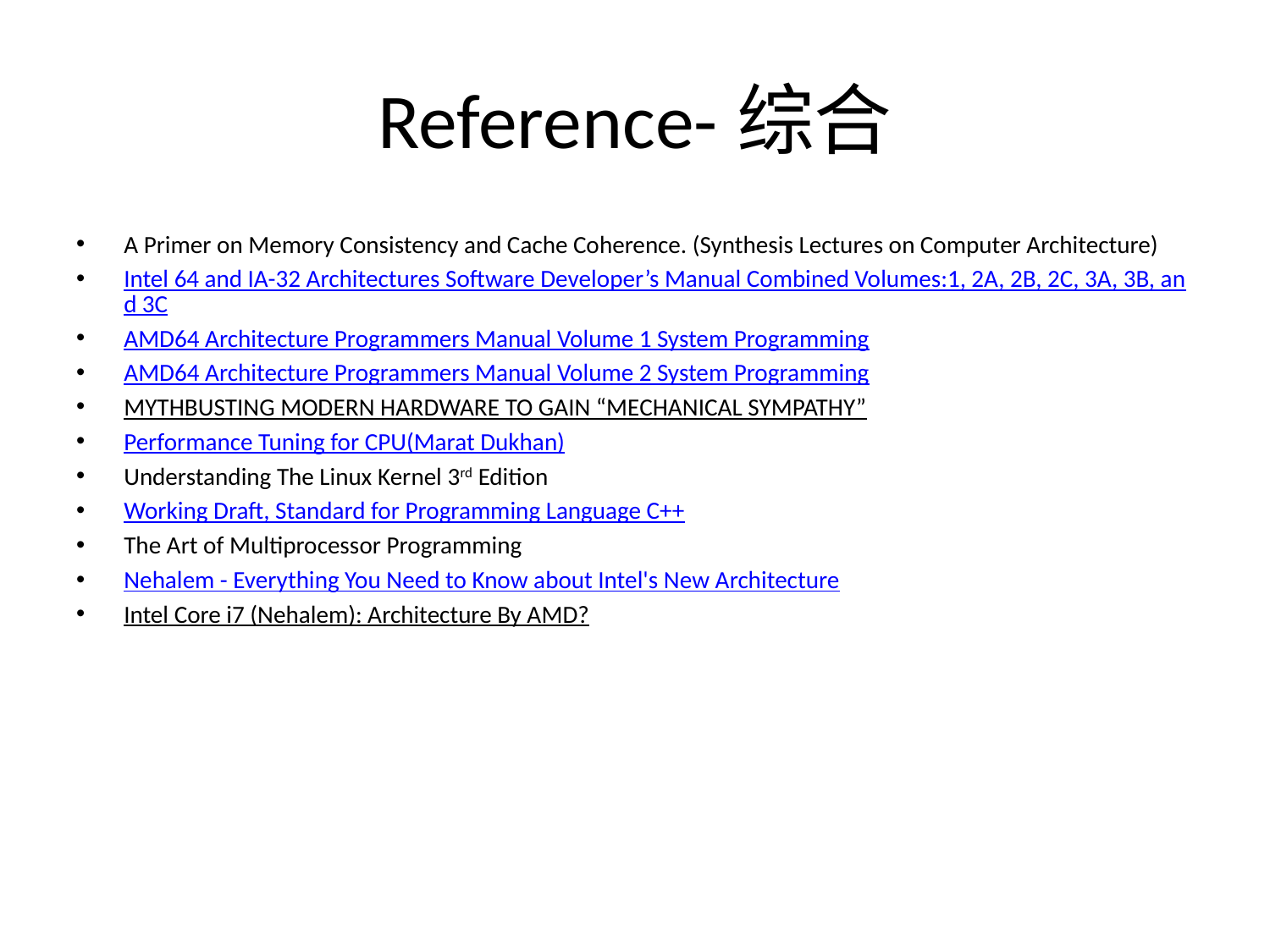

# Reference-综合
A Primer on Memory Consistency and Cache Coherence. (Synthesis Lectures on Computer Architecture)
Intel 64 and IA-32 Architectures Software Developer’s Manual Combined Volumes:1, 2A, 2B, 2C, 3A, 3B, and 3C
AMD64 Architecture Programmers Manual Volume 1 System Programming
AMD64 Architecture Programmers Manual Volume 2 System Programming
MYTHBUSTING MODERN HARDWARE TO GAIN “MECHANICAL SYMPATHY”
Performance Tuning for CPU(Marat Dukhan)
Understanding The Linux Kernel 3rd Edition
Working Draft, Standard for Programming Language C++
The Art of Multiprocessor Programming
Nehalem - Everything You Need to Know about Intel's New Architecture
Intel Core i7 (Nehalem): Architecture By AMD?